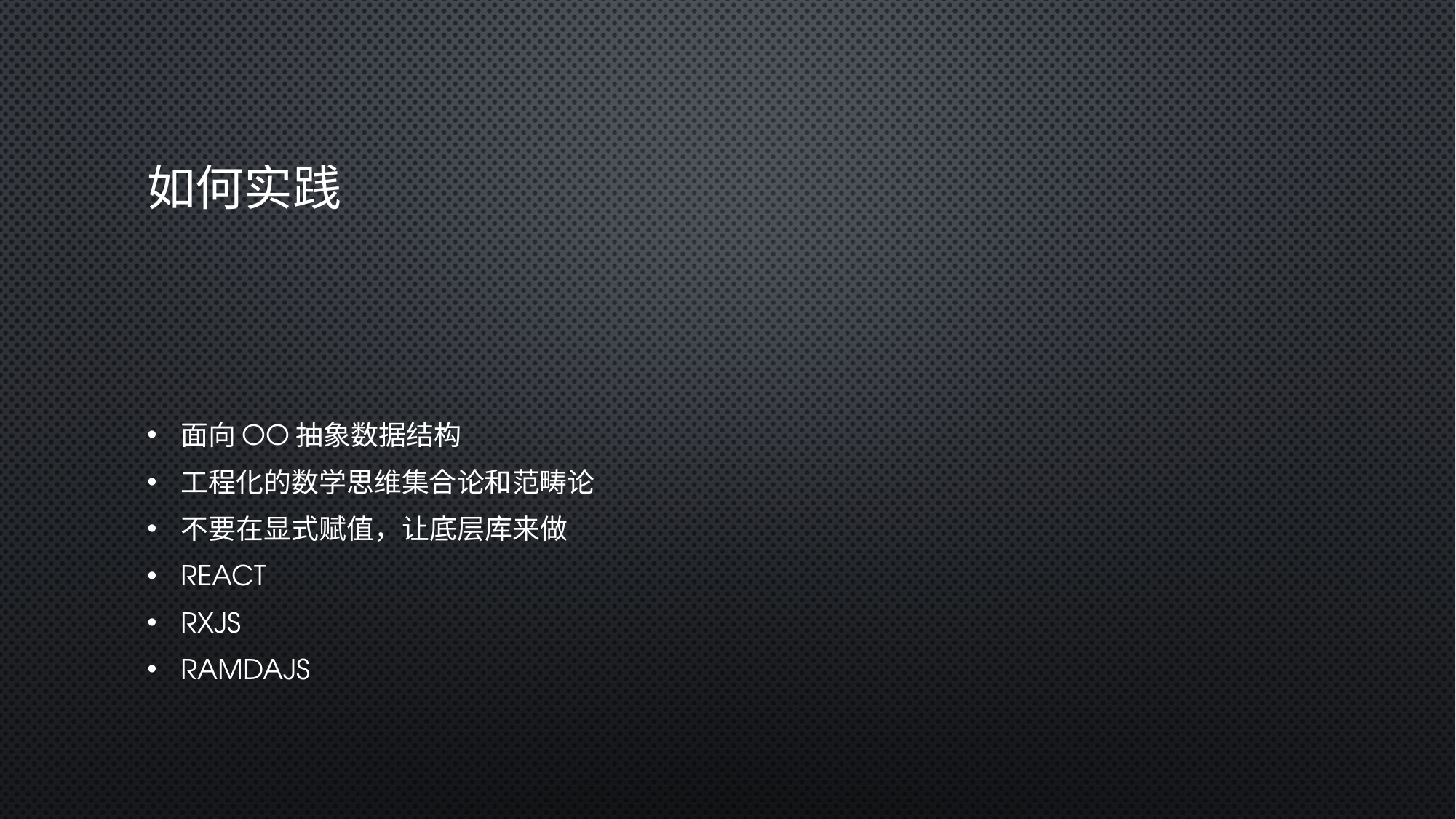

# 如何实践

面向OO抽象数据结构
工程化的数学思维集合论和范畴论
不要在显式赋值，让底层库来做
React
RxJS
RamdaJS